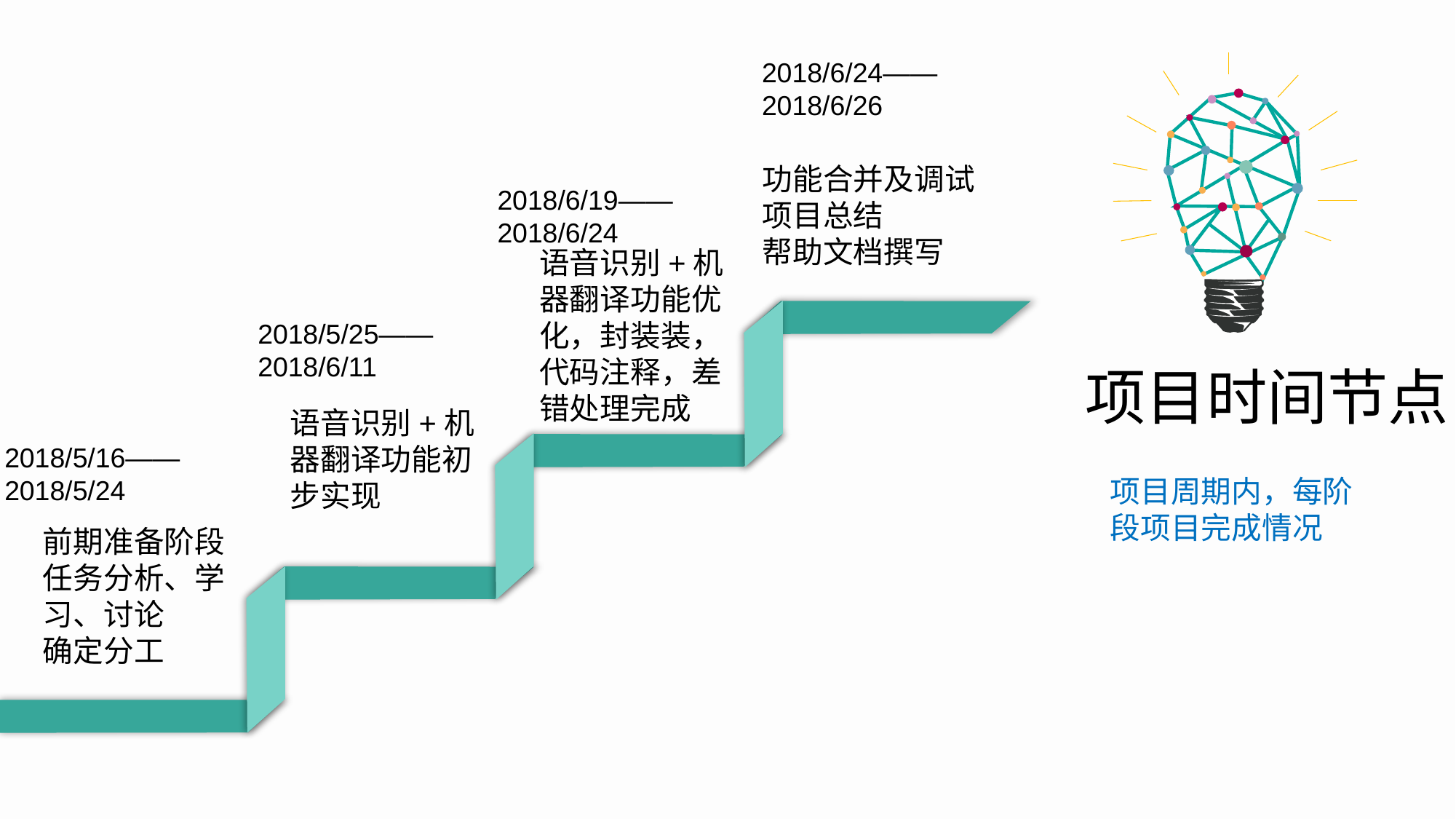

2018/6/24——2018/6/26

功能合并及调试
项目总结
帮助文档撰写
2018/6/19——2018/6/24
语音识别+机器翻译功能优化，封装装，代码注释，差错处理完成

2018/5/25——2018/6/11
项目时间节点

语音识别+机器翻译功能初步实现

2018/5/16——2018/5/24
项目周期内，每阶段项目完成情况

前期准备阶段
任务分析、学习、讨论
确定分工